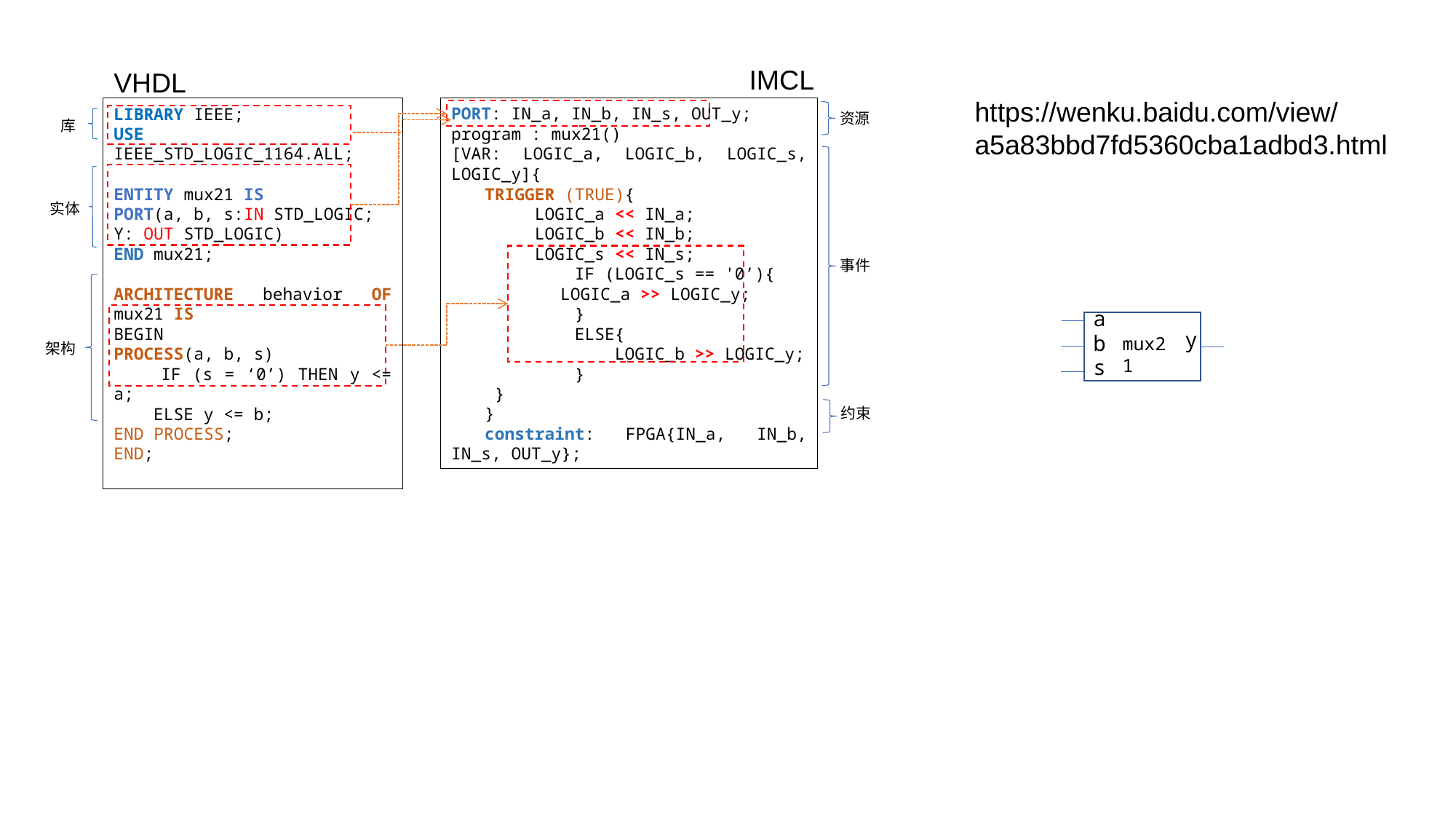

IMCL
VHDL
https://wenku.baidu.com/view/a5a83bbd7fd5360cba1adbd3.html
PORT: IN_a, IN_b, IN_s, OUT_y;
program : mux21()
[VAR: LOGIC_a, LOGIC_b, LOGIC_s, LOGIC_y]{
TRIGGER (TRUE){
     LOGIC_a << IN_a;
     LOGIC_b << IN_b;
     LOGIC_s << IN_s;
         IF (LOGIC_s == '0’){
	LOGIC_a >> LOGIC_y;
         }
         ELSE{
             LOGIC_b >> LOGIC_y;
         }
 }
}
constraint: FPGA{IN_a, IN_b, IN_s, OUT_y};
LIBRARY IEEE;
USE IEEE_STD_LOGIC_1164.ALL;

ENTITY mux21 IS
PORT(a, b, s:IN STD_LOGIC;
Y: OUT STD_LOGIC)
END mux21;

ARCHITECTURE behavior OF mux21 IS
BEGIN
PROCESS(a, b, s)
    IF (s = ‘0’) THEN y <= a;
    ELSE y <= b;
END PROCESS;
END;

资源

库

实体

事件

a

y
b
mux21
架构
s
约束